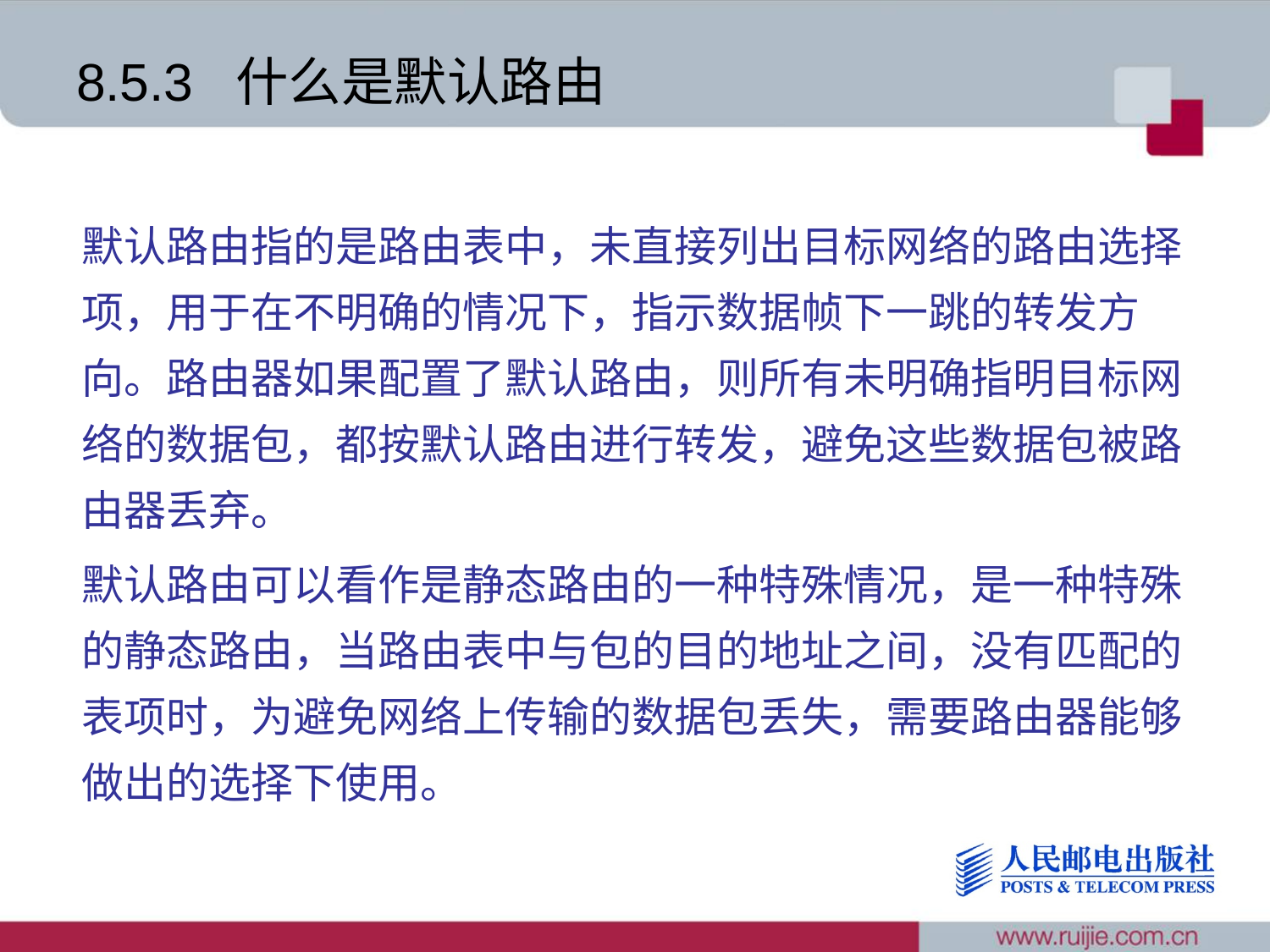

# 8.5.3  什么是默认路由
默认路由指的是路由表中，未直接列出目标网络的路由选择项，用于在不明确的情况下，指示数据帧下一跳的转发方向。路由器如果配置了默认路由，则所有未明确指明目标网络的数据包，都按默认路由进行转发，避免这些数据包被路由器丢弃。
默认路由可以看作是静态路由的一种特殊情况，是一种特殊的静态路由，当路由表中与包的目的地址之间，没有匹配的表项时，为避免网络上传输的数据包丢失，需要路由器能够做出的选择下使用。